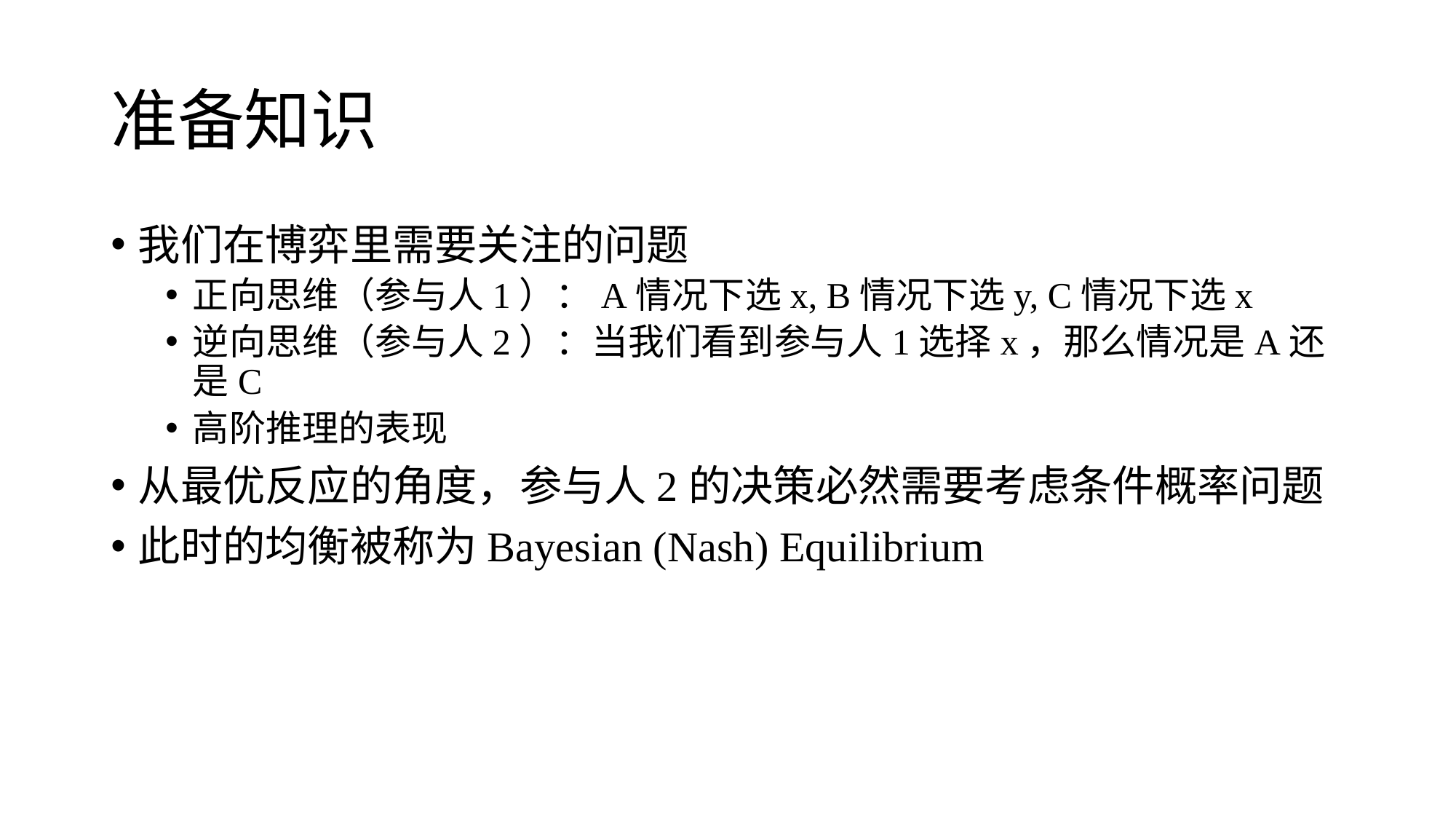

# 准备知识
我们在博弈里需要关注的问题
正向思维（参与人1）：A情况下选x, B情况下选y, C情况下选x
逆向思维（参与人2）：当我们看到参与人1选择x，那么情况是A还是C
高阶推理的表现
从最优反应的角度，参与人2的决策必然需要考虑条件概率问题
此时的均衡被称为Bayesian (Nash) Equilibrium